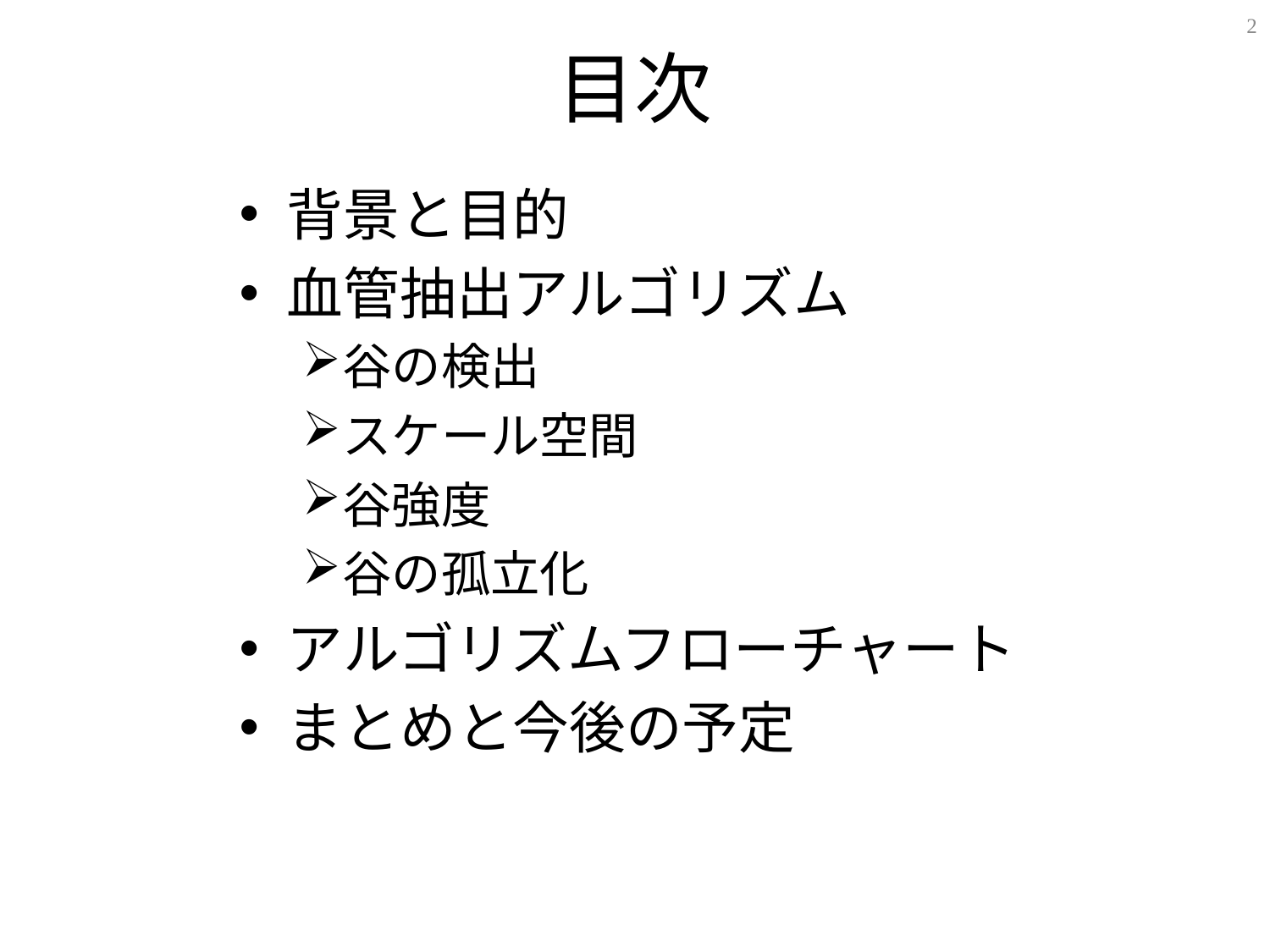

# 目次
2
背景と目的
血管抽出アルゴリズム
谷の検出
スケール空間
谷強度
谷の孤立化
アルゴリズムフローチャート
まとめと今後の予定